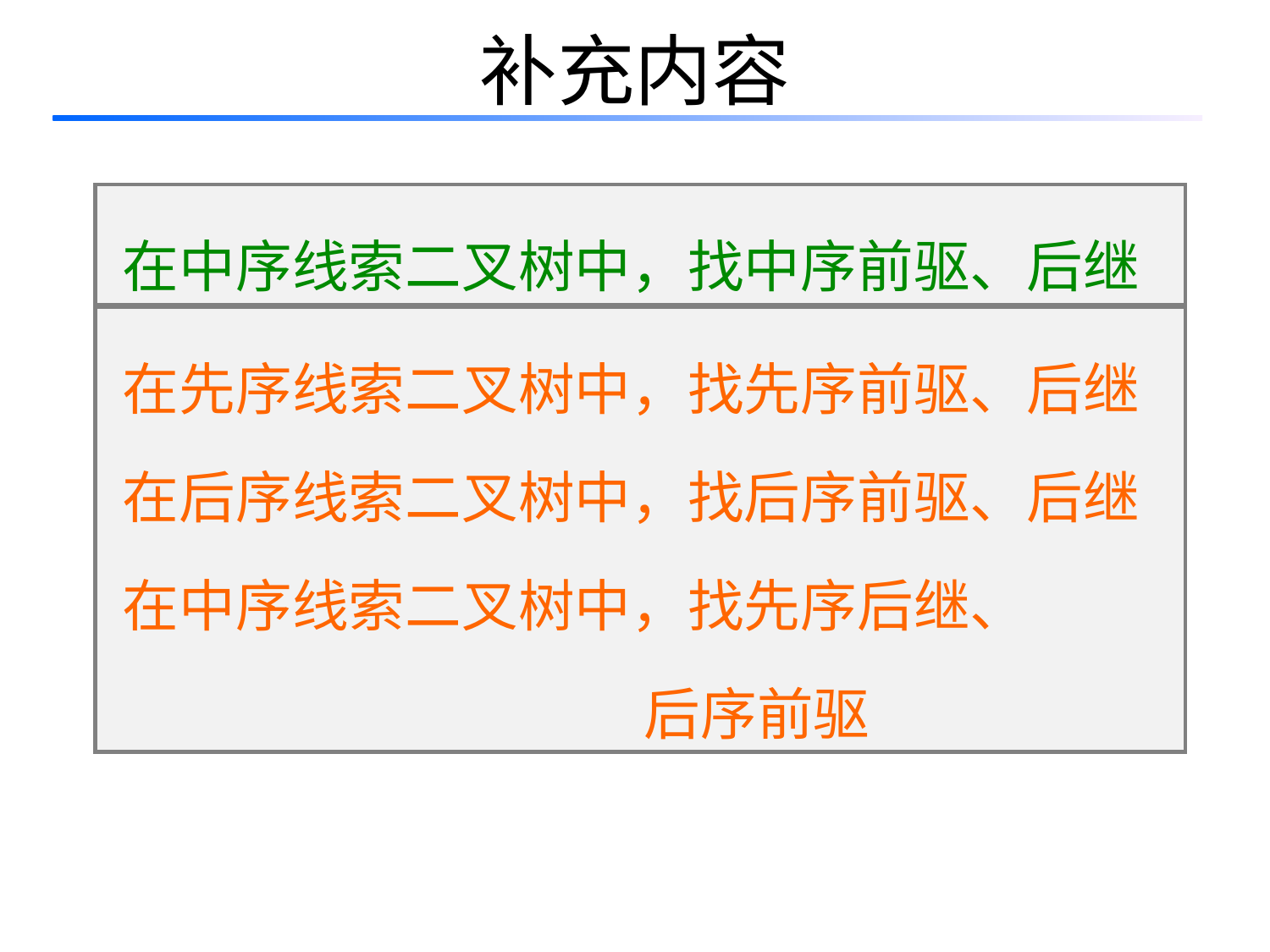

# 补充内容

在中序线索二叉树中，找中序前驱、后继
在先序线索二叉树中，找先序前驱、后继
在后序线索二叉树中，找后序前驱、后继
在中序线索二叉树中，找先序后继、
                                        后序前驱